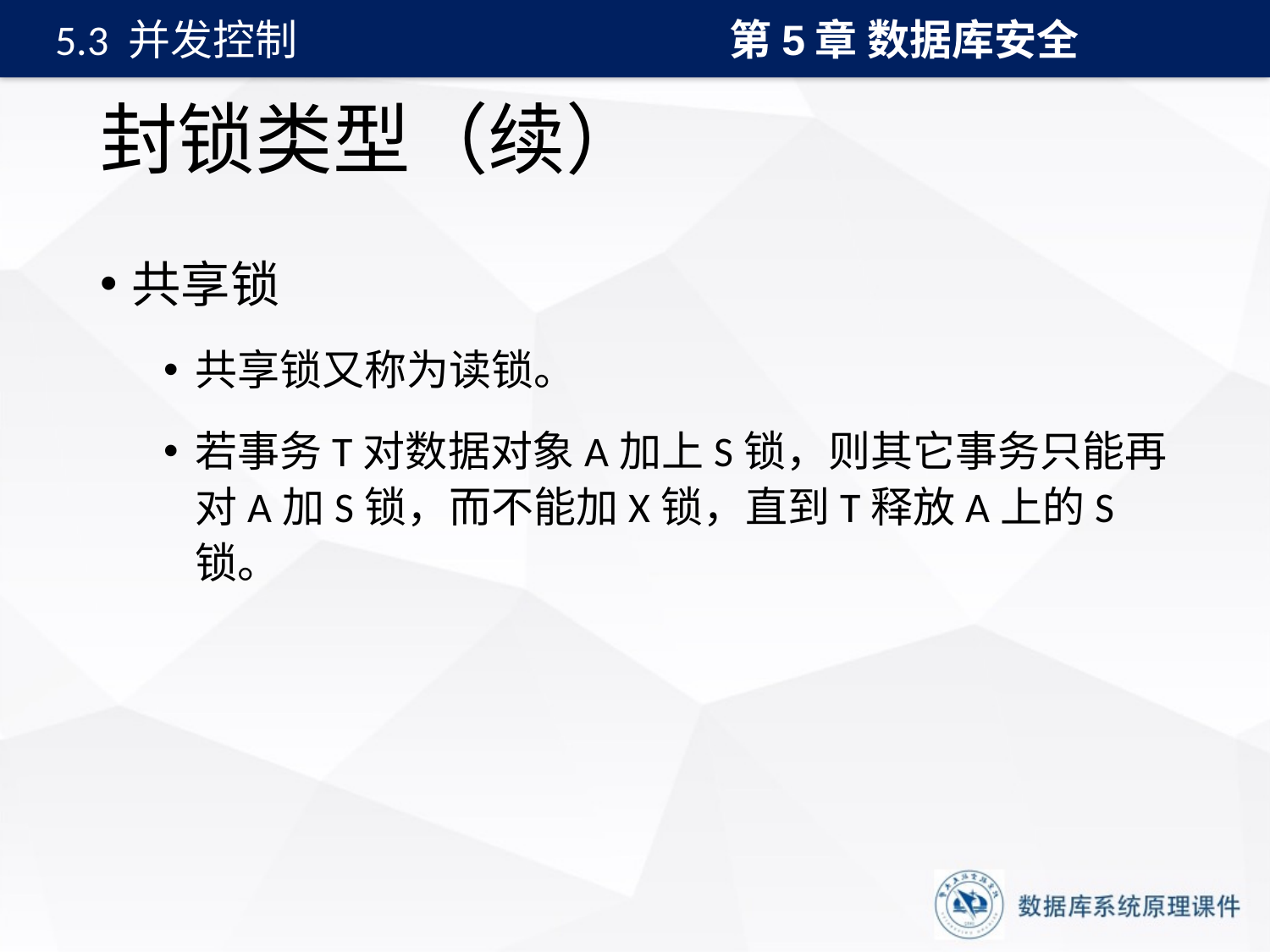

第5章 数据库安全
5.3 并发控制
# 封锁类型（续）
共享锁
共享锁又称为读锁。
若事务T对数据对象A加上S锁，则其它事务只能再对A加S锁，而不能加X锁，直到T释放A上的S锁。